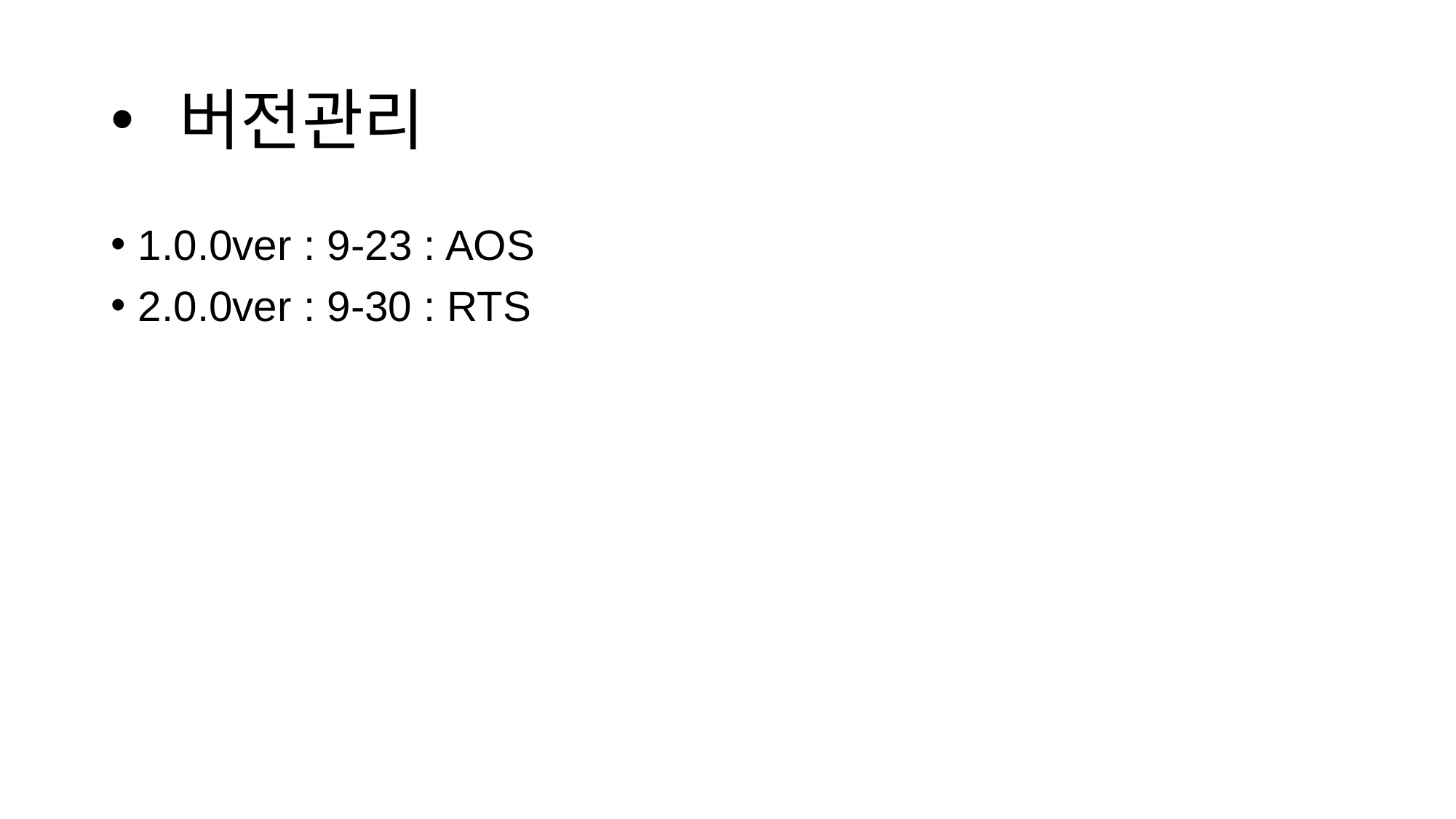

# 버전관리
1.0.0ver : 9-23 : AOS
2.0.0ver : 9-30 : RTS